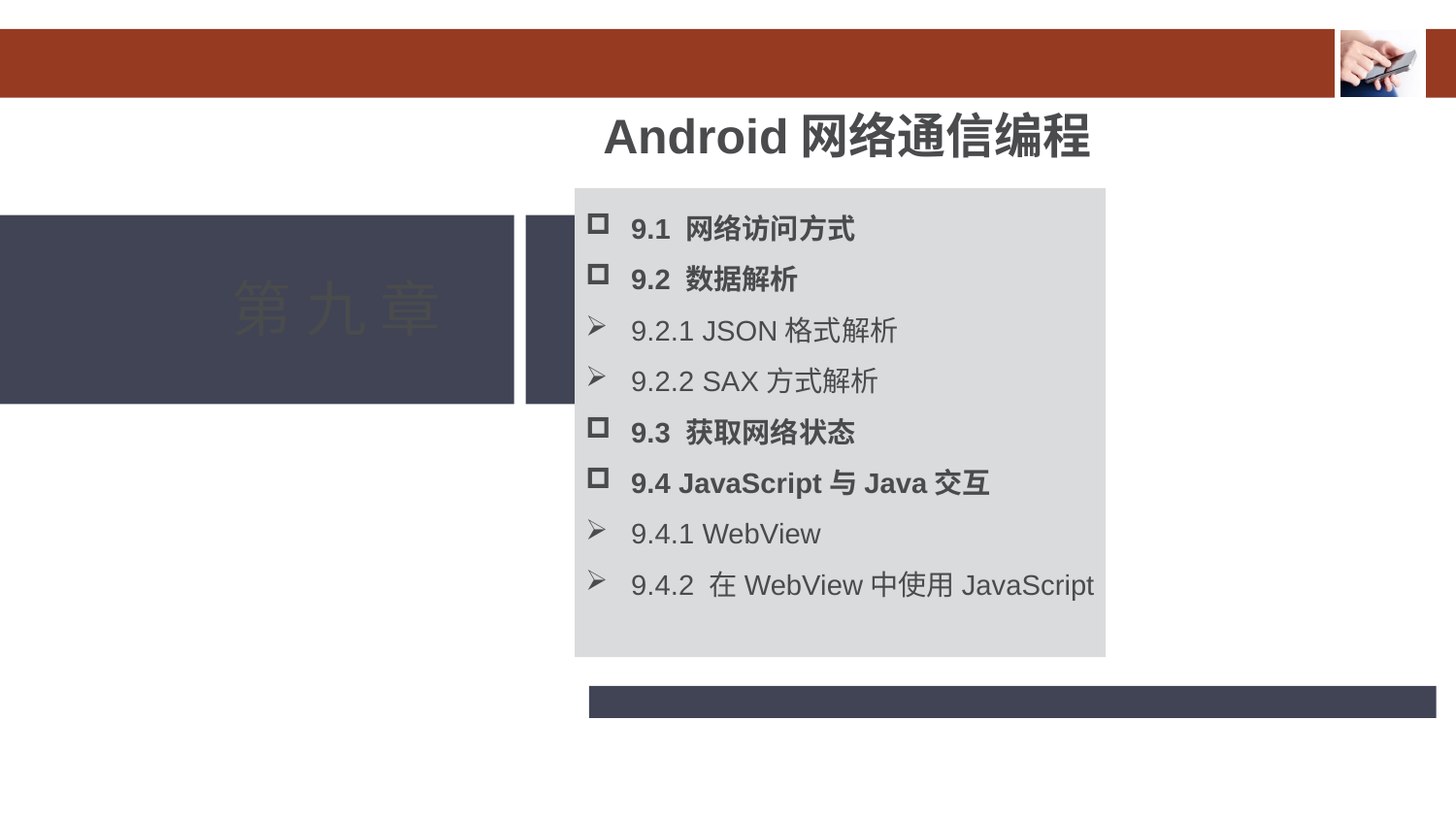

Android网络通信编程
9.1 网络访问方式
9.2 数据解析
9.2.1 JSON格式解析
9.2.2 SAX方式解析
9.3 获取网络状态
9.4 JavaScript与Java交互
9.4.1 WebView
9.4.2 在WebView中使用JavaScript

第 九 章